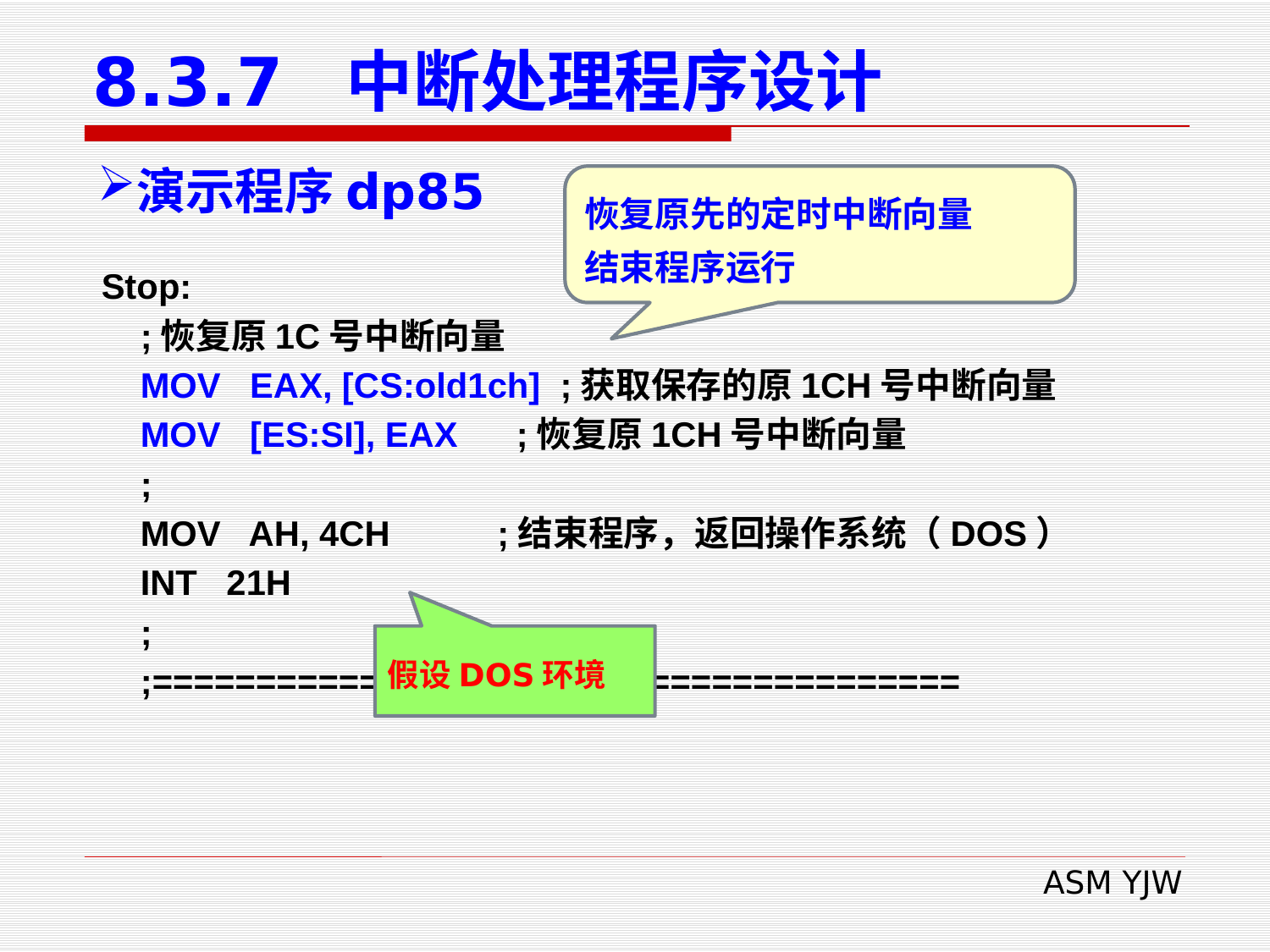

# 8.3.7  中断处理程序设计
演示程序dp85
恢复原先的定时中断向量
结束程序运行
Stop:
    ;恢复原1C号中断向量
    MOV   EAX, [CS:old1ch]  ;获取保存的原1CH号中断向量
    MOV   [ES:SI], EAX      ;恢复原1CH号中断向量
    ;
    MOV   AH, 4CH           ;结束程序，返回操作系统（DOS）
    INT   21H
    ;
    ;=======================================
假设DOS环境